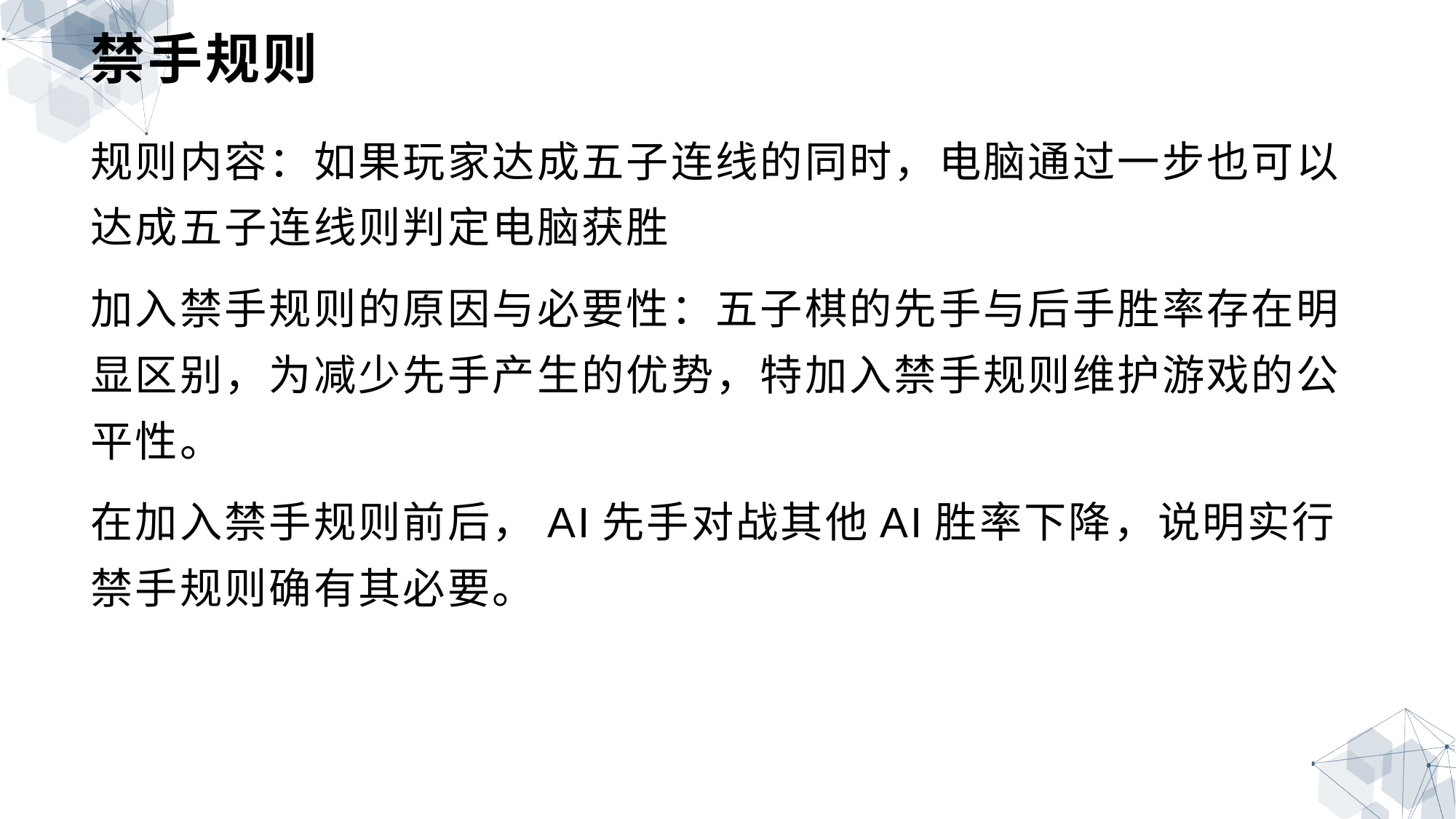

# 禁手规则
规则内容：如果玩家达成五子连线的同时，电脑通过一步也可以达成五子连线则判定电脑获胜
加入禁手规则的原因与必要性：五子棋的先手与后手胜率存在明显区别，为减少先手产生的优势，特加入禁手规则维护游戏的公平性。
在加入禁手规则前后，AI先手对战其他AI胜率下降，说明实行禁手规则确有其必要。